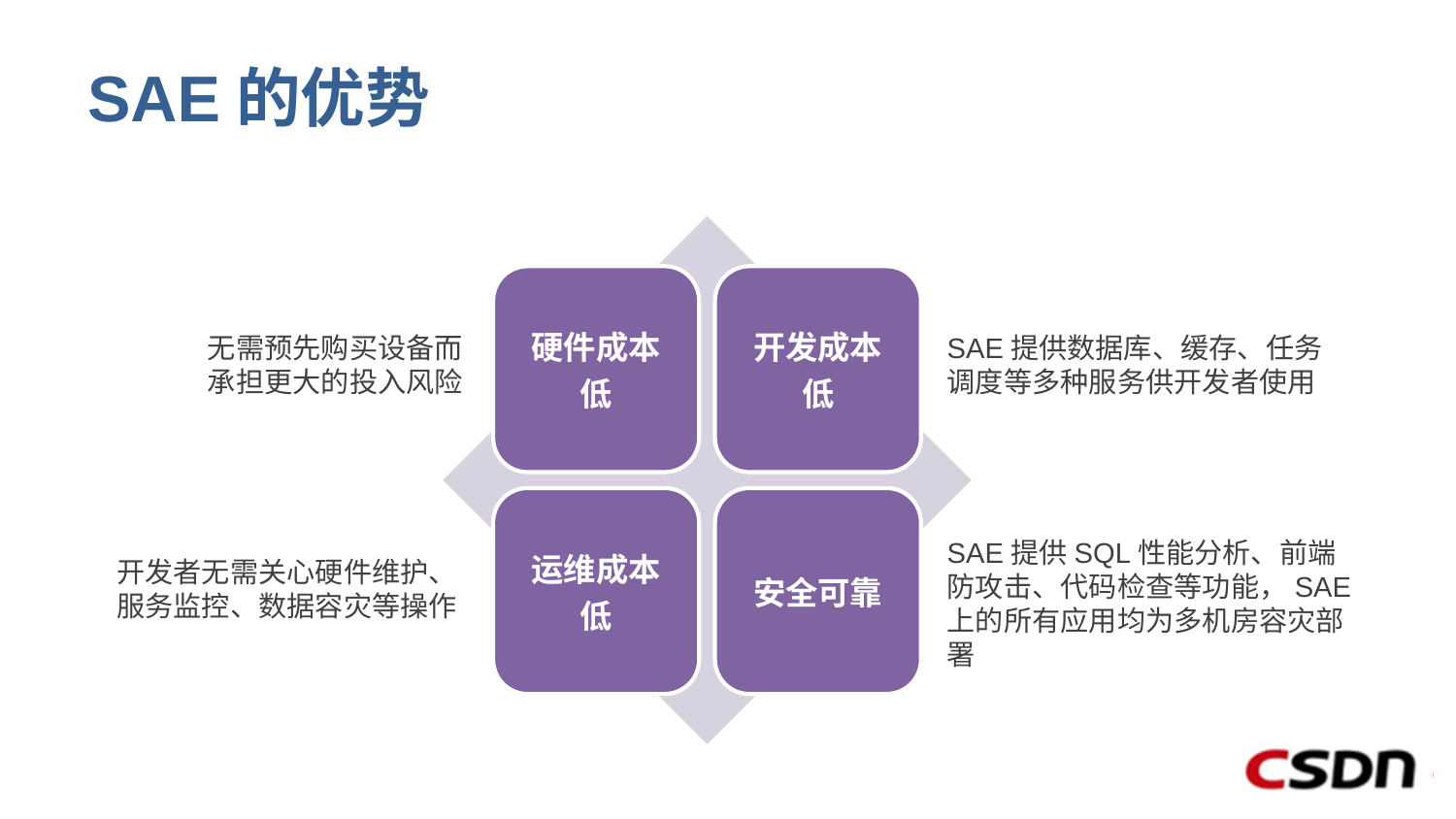

# SAE的优势
硬件成本低
开发成本低
运维成本低
安全可靠
无需预先购买设备而承担更大的投入风险
SAE提供数据库、缓存、任务调度等多种服务供开发者使用
SAE提供SQL性能分析、前端防攻击、代码检查等功能，SAE上的所有应用均为多机房容灾部署
开发者无需关心硬件维护、服务监控、数据容灾等操作